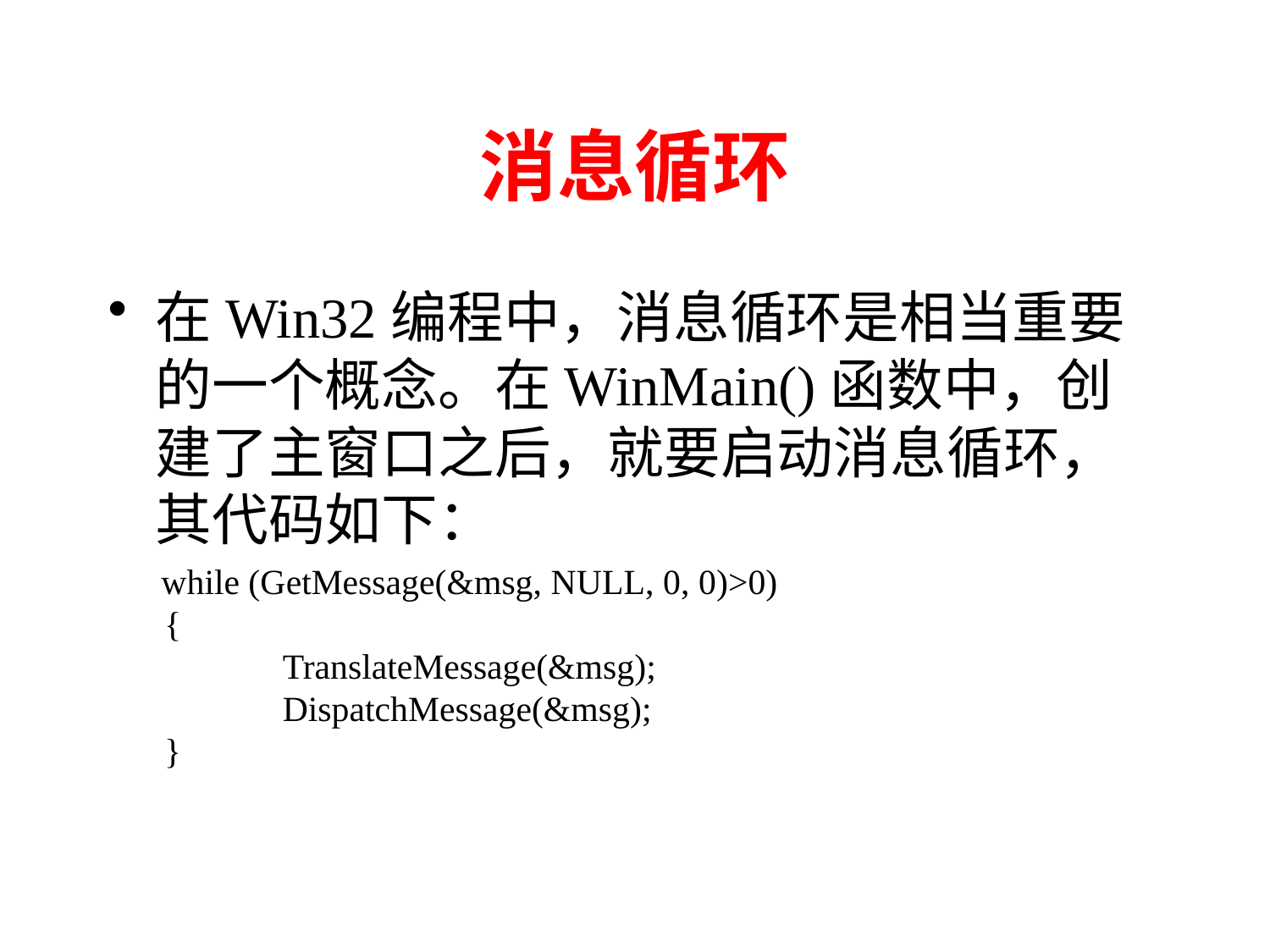

# 消息循环
在Win32编程中，消息循环是相当重要的一个概念。在WinMain()函数中，创建了主窗口之后，就要启动消息循环，其代码如下：
      while (GetMessage(&msg, NULL, 0, 0)>0)
 {
	TranslateMessage(&msg);
	DispatchMessage(&msg);
 }